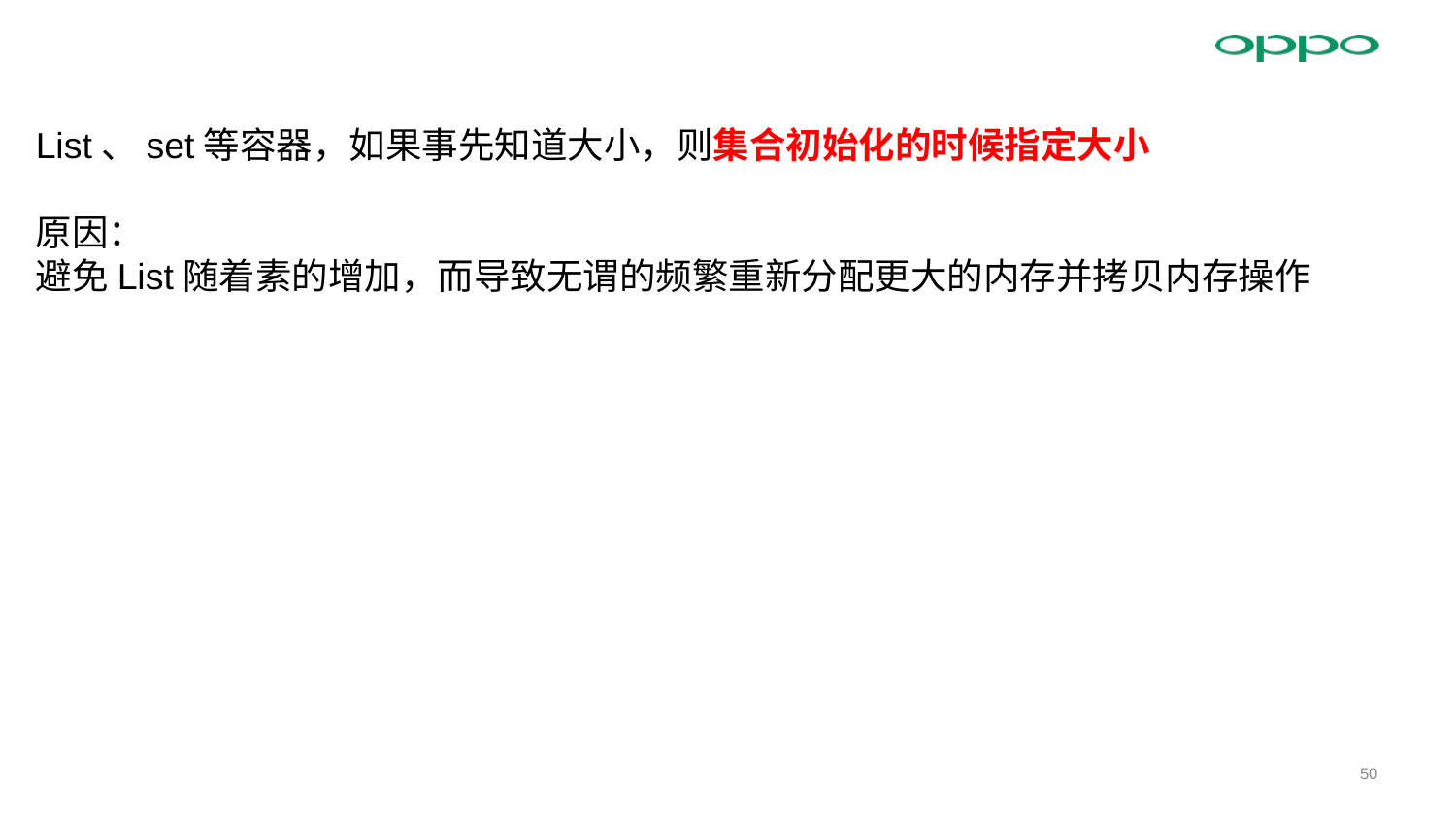

List、set等容器，如果事先知道大小，则集合初始化的时候指定大小

原因：
避免List随着素的增加，而导致无谓的频繁重新分配更大的内存并拷贝内存操作